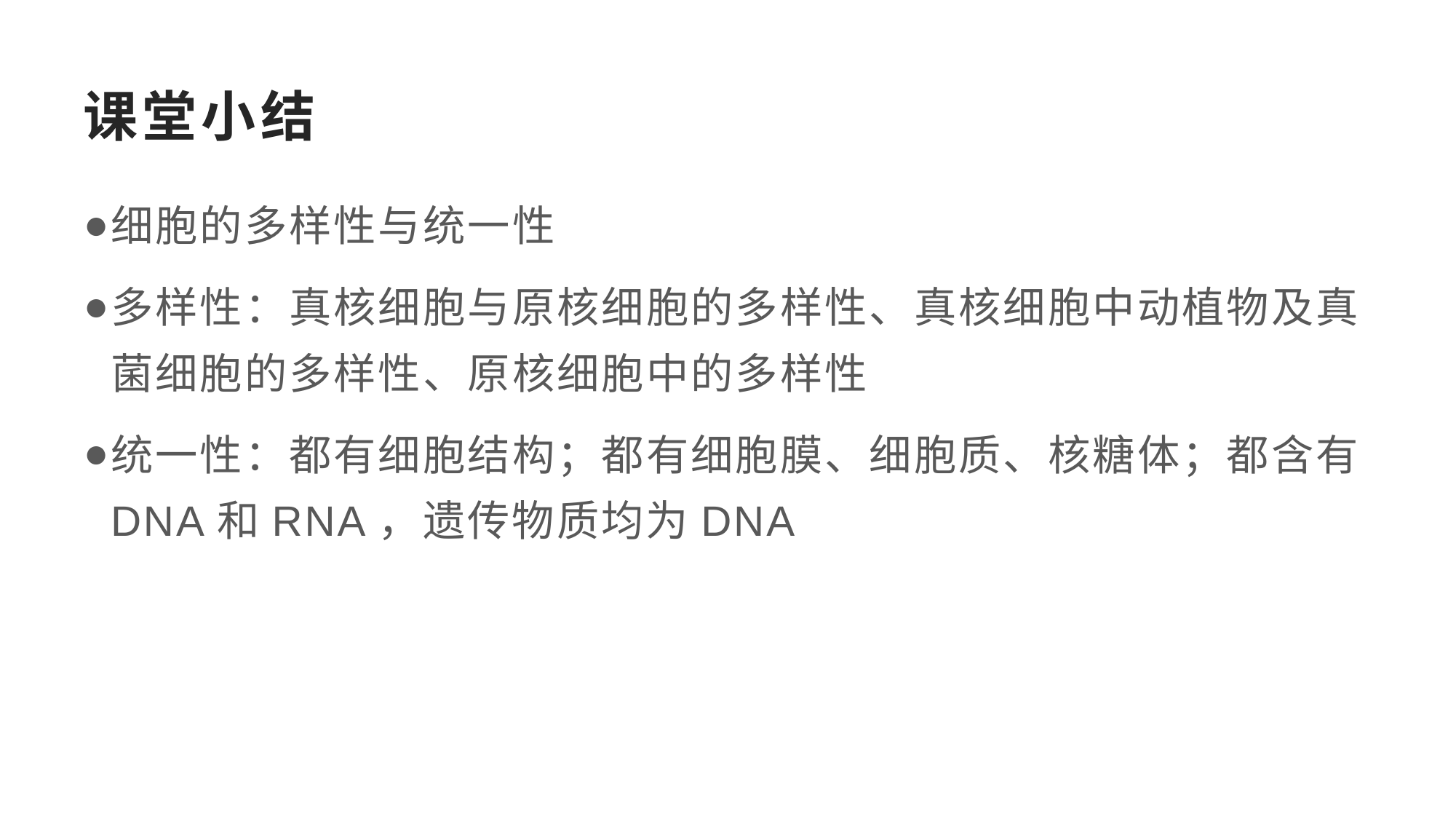

# 课堂小结
细胞的多样性与统一性
多样性：真核细胞与原核细胞的多样性、真核细胞中动植物及真菌细胞的多样性、原核细胞中的多样性
统一性：都有细胞结构；都有细胞膜、细胞质、核糖体；都含有DNA和RNA，遗传物质均为DNA